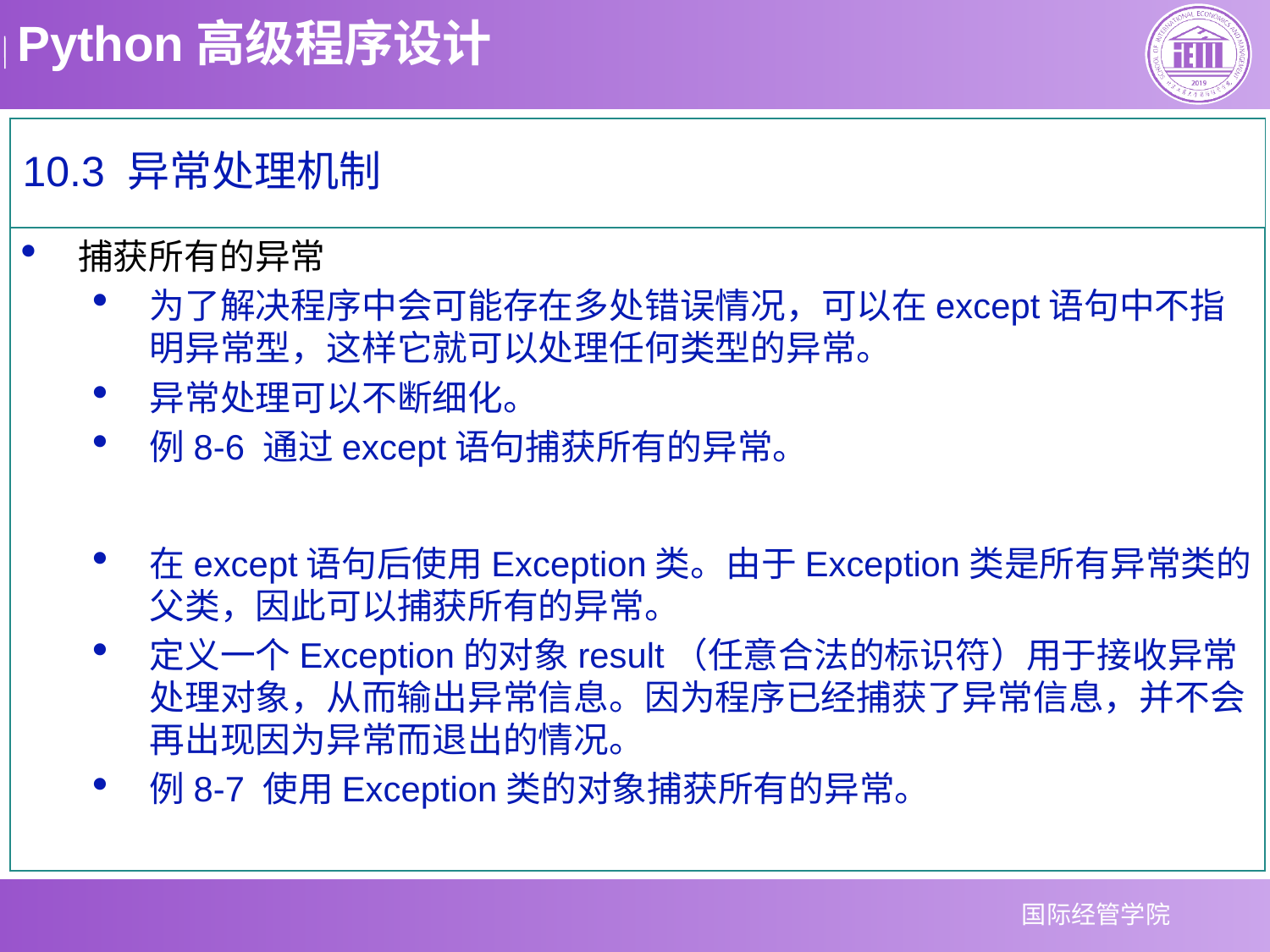

10.3 异常处理机制
捕获所有的异常
为了解决程序中会可能存在多处错误情况，可以在except语句中不指明异常型，这样它就可以处理任何类型的异常。
异常处理可以不断细化。
例8-6 通过except语句捕获所有的异常。

在except语句后使用Exception类。由于Exception类是所有异常类的父类，因此可以捕获所有的异常。
定义一个Exception的对象result（任意合法的标识符）用于接收异常处理对象，从而输出异常信息。因为程序已经捕获了异常信息，并不会再出现因为异常而退出的情况。
例8-7 使用Exception类的对象捕获所有的异常。